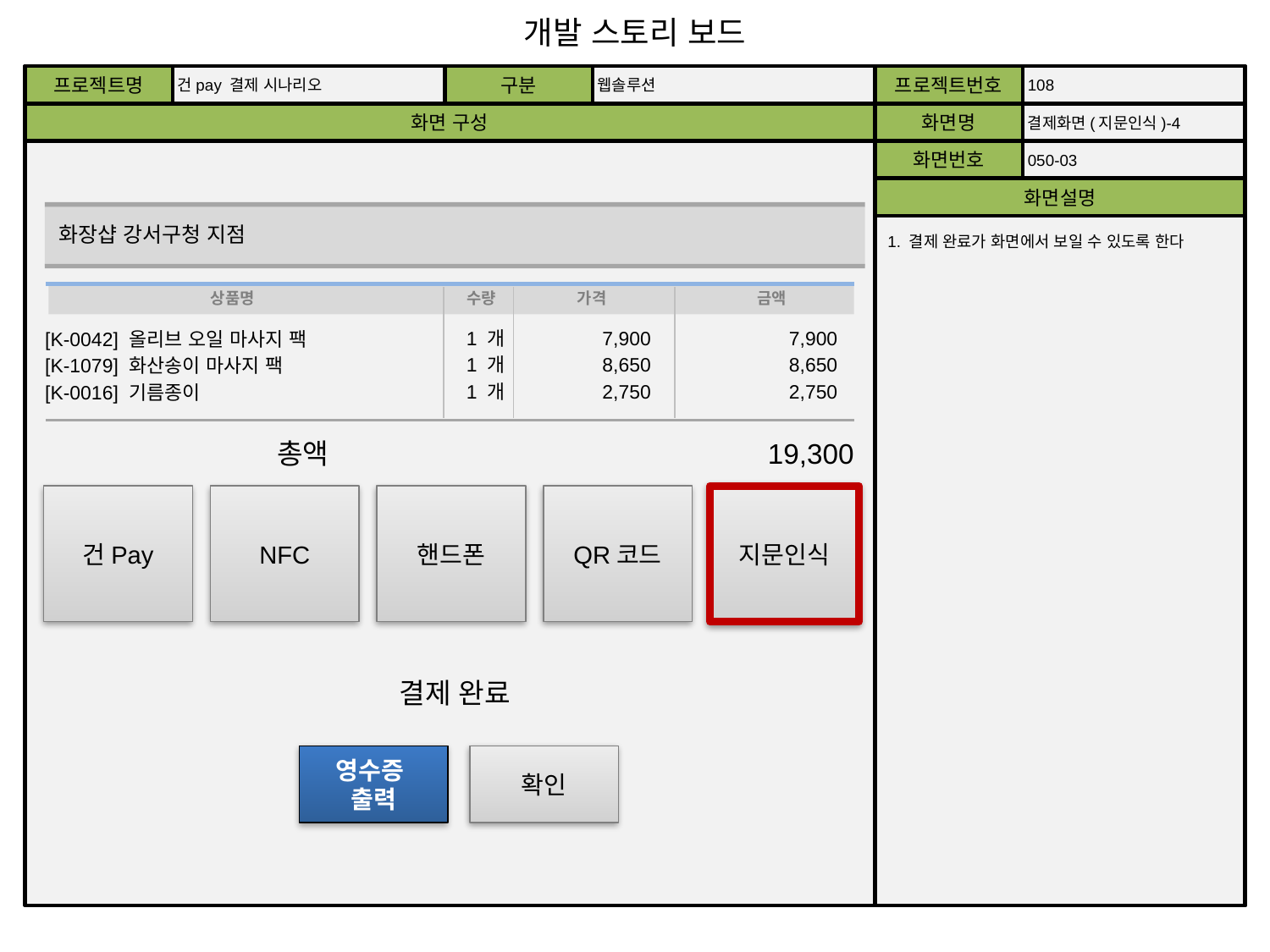

개발 스토리 보드
프로젝트명
건pay 결제 시나리오
구분
웹솔루션
프로젝트번호
108
화면 구성
화면명
결제화면(지문인식)-4
화면번호
050-03
화면설명

화장샵 강서구청 지점
1. 결제 완료가 화면에서 보일 수 있도록 한다

상품명
수량
가격
금액
1 개
7,900
7,900
[K-0042] 올리브 오일 마사지 팩
1 개
8,650
8,650
[K-1079] 화산송이 마사지 팩
1 개
2,750
2,750
[K-0016] 기름종이
총액
19,300
건Pay
NFC
핸드폰
QR코드
지문인식
결제 완료
영수증
출력
확인